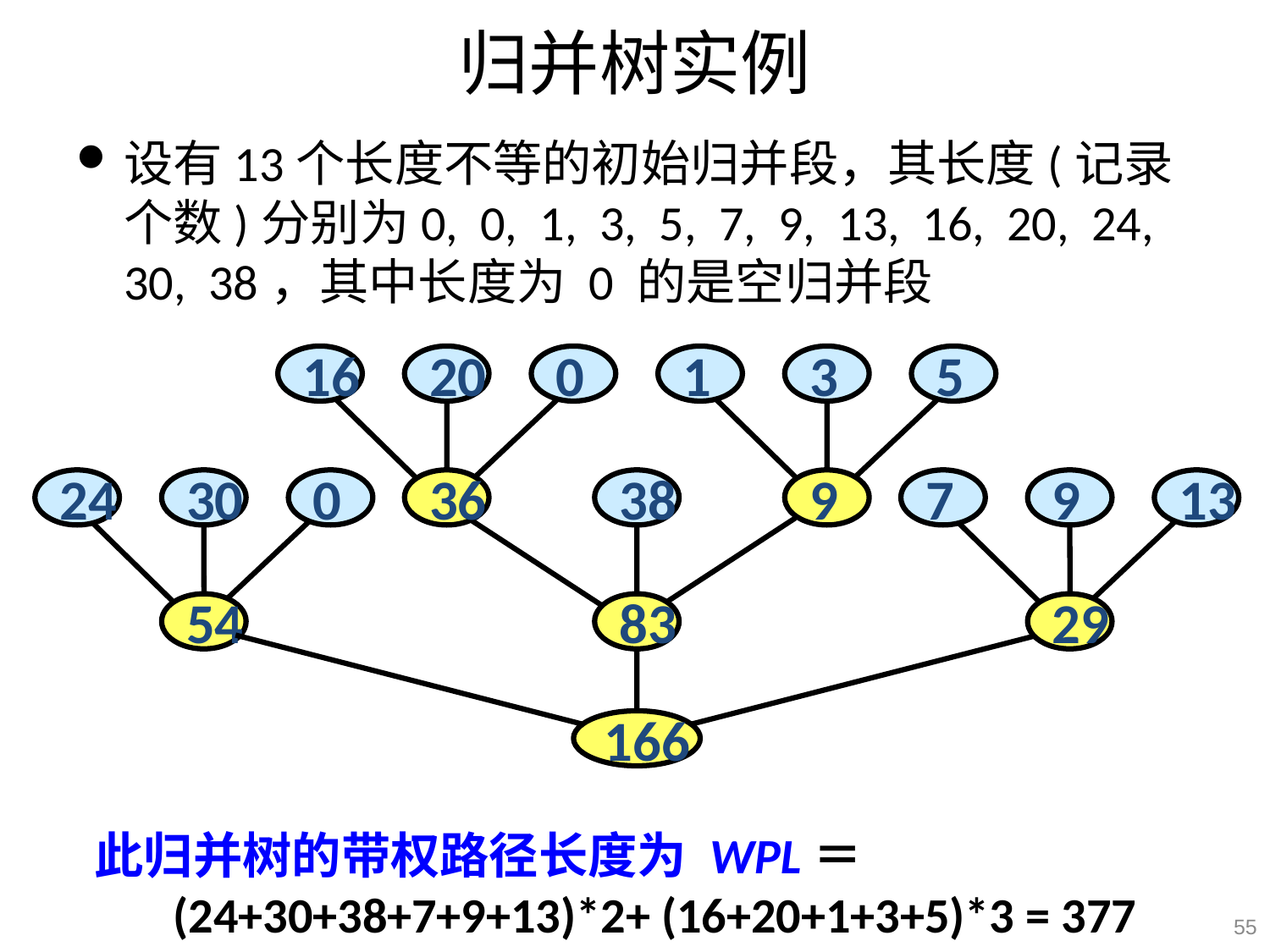

# 归并树实例
设有13个长度不等的初始归并段，其长度(记录个数)分别为0,  0,  1,  3,  5,  7,  9,  13,  16,  20,  24,  30,  38，其中长度为 0 的是空归并段

16
20
0
1
3
5

24
30
0
36
38
9
7
9
13

54
83
29

166

此归并树的带权路径长度为 WPL＝
       (24+30+38+7+9+13)*2+ (16+20+1+3+5)*3 = 377
55